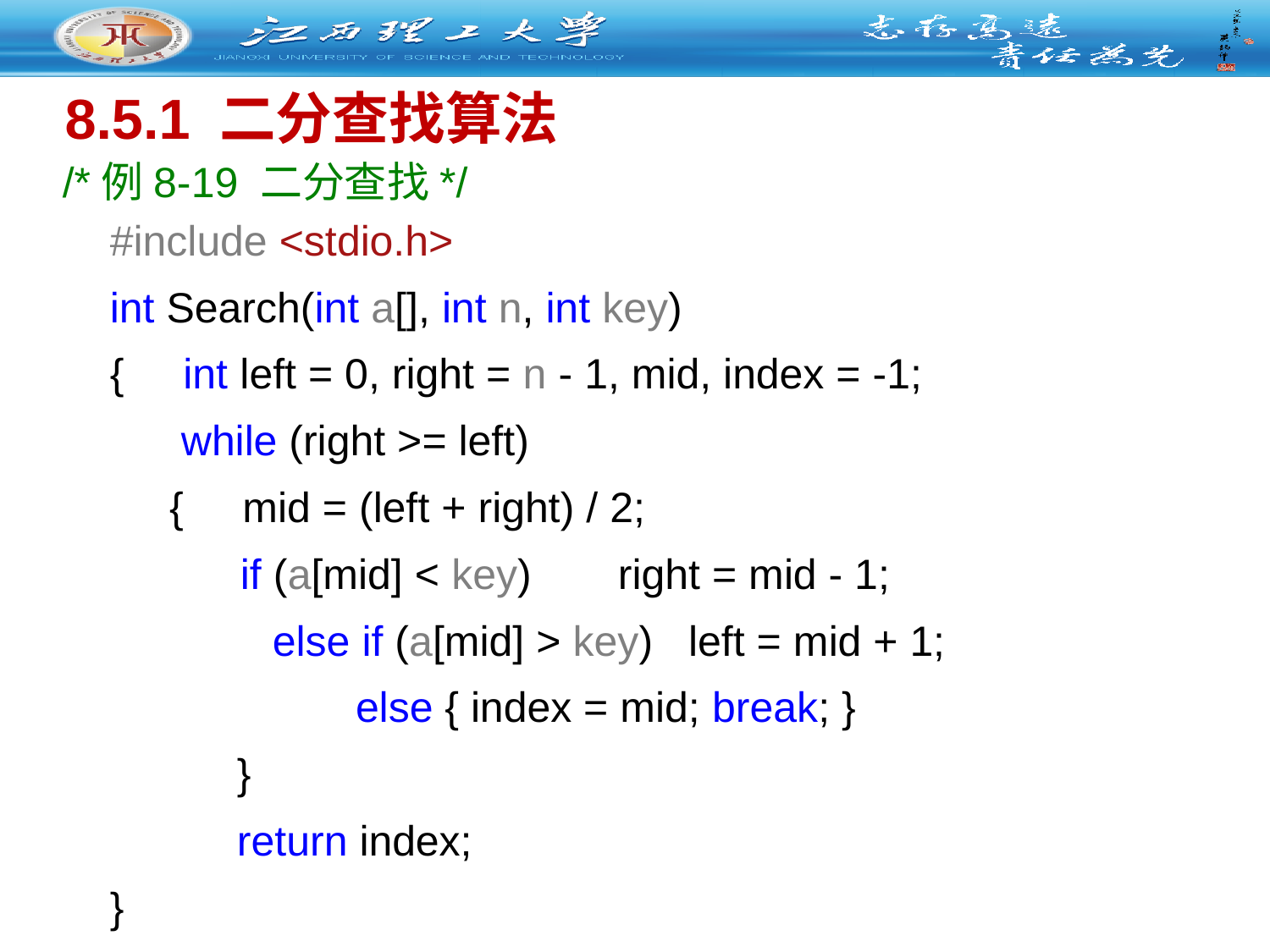

8.5.1 二分查找算法
/*例8-19 二分查找*/
#include <stdio.h>
int Search(int a[], int n, int key)
{     int left = 0, right = n - 1, mid, index = -1;
      while (right >= left)
     {     mid = (left + right) / 2;
           if (a[mid] < key) 	right = mid - 1;
 	   else if (a[mid] > key)   left = mid + 1;
 	          else { index = mid; break; }
 	}
 	return index;
}